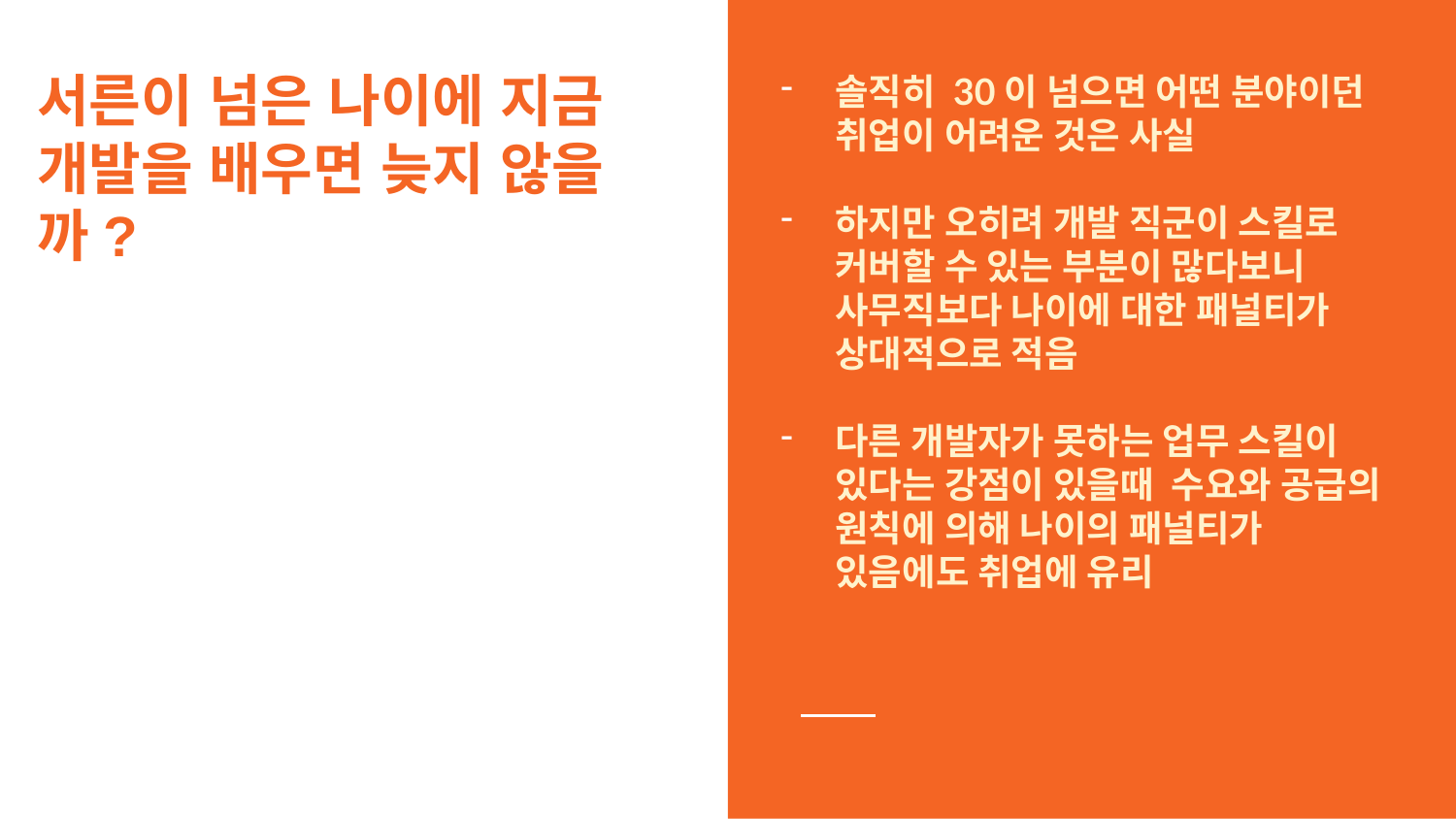

# 서른이 넘은 나이에 지금 개발을 배우면 늦지 않을까?
솔직히 30이 넘으면 어떤 분야이던 취업이 어려운 것은 사실

하지만 오히려 개발 직군이 스킬로 커버할 수 있는 부분이 많다보니 사무직보다 나이에 대한 패널티가 상대적으로 적음

다른 개발자가 못하는 업무 스킬이 있다는 강점이 있을때  수요와 공급의 원칙에 의해 나이의 패널티가 있음에도 취업에 유리